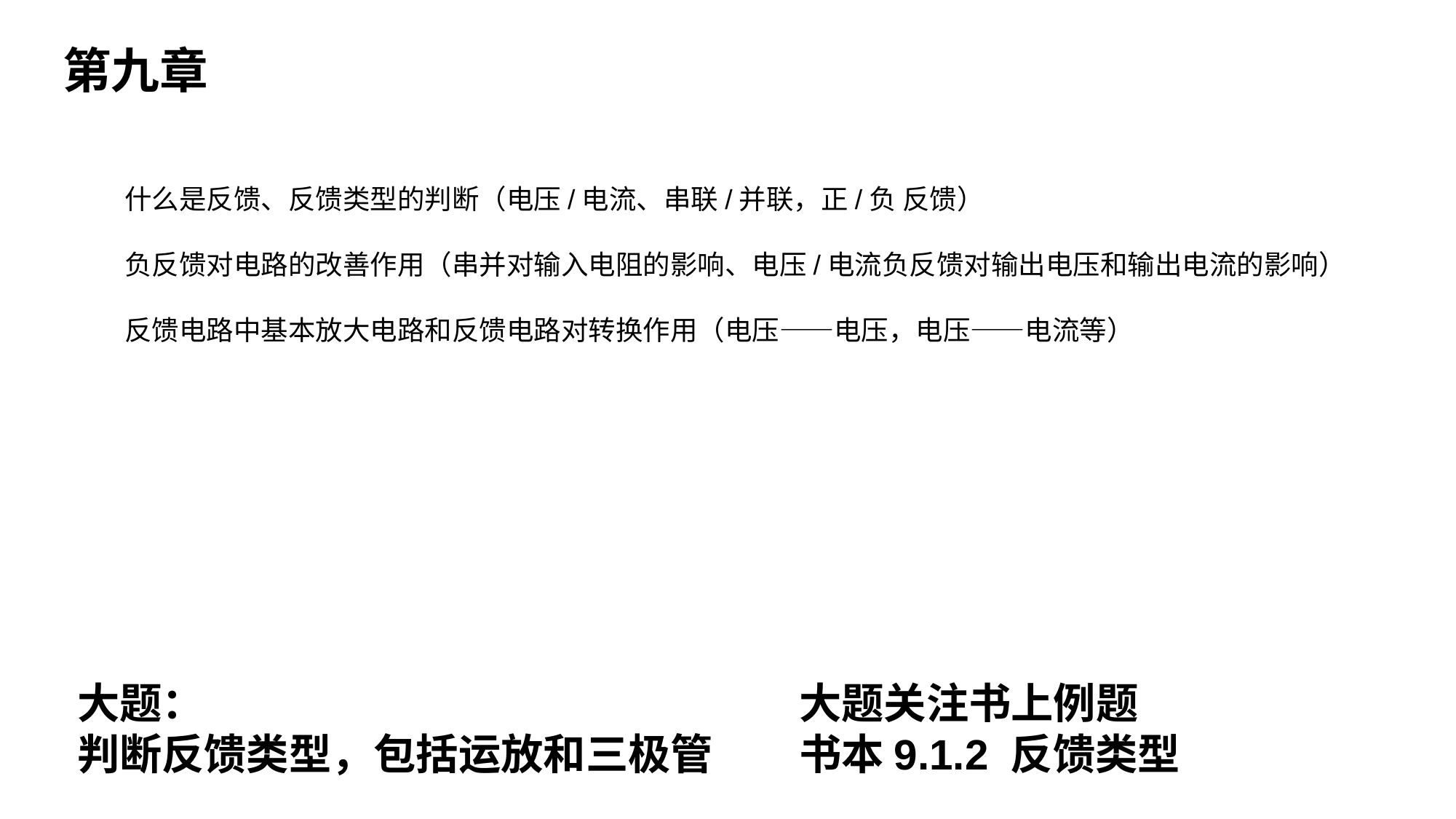

第九章
什么是反馈、反馈类型的判断（电压/电流、串联/并联，正/负 反馈）

负反馈对电路的改善作用（串并对输入电阻的影响、电压/电流负反馈对输出电压和输出电流的影响）

反馈电路中基本放大电路和反馈电路对转换作用（电压——电压，电压——电流等）
大题：
判断反馈类型，包括运放和三极管
大题关注书上例题
书本9.1.2 反馈类型